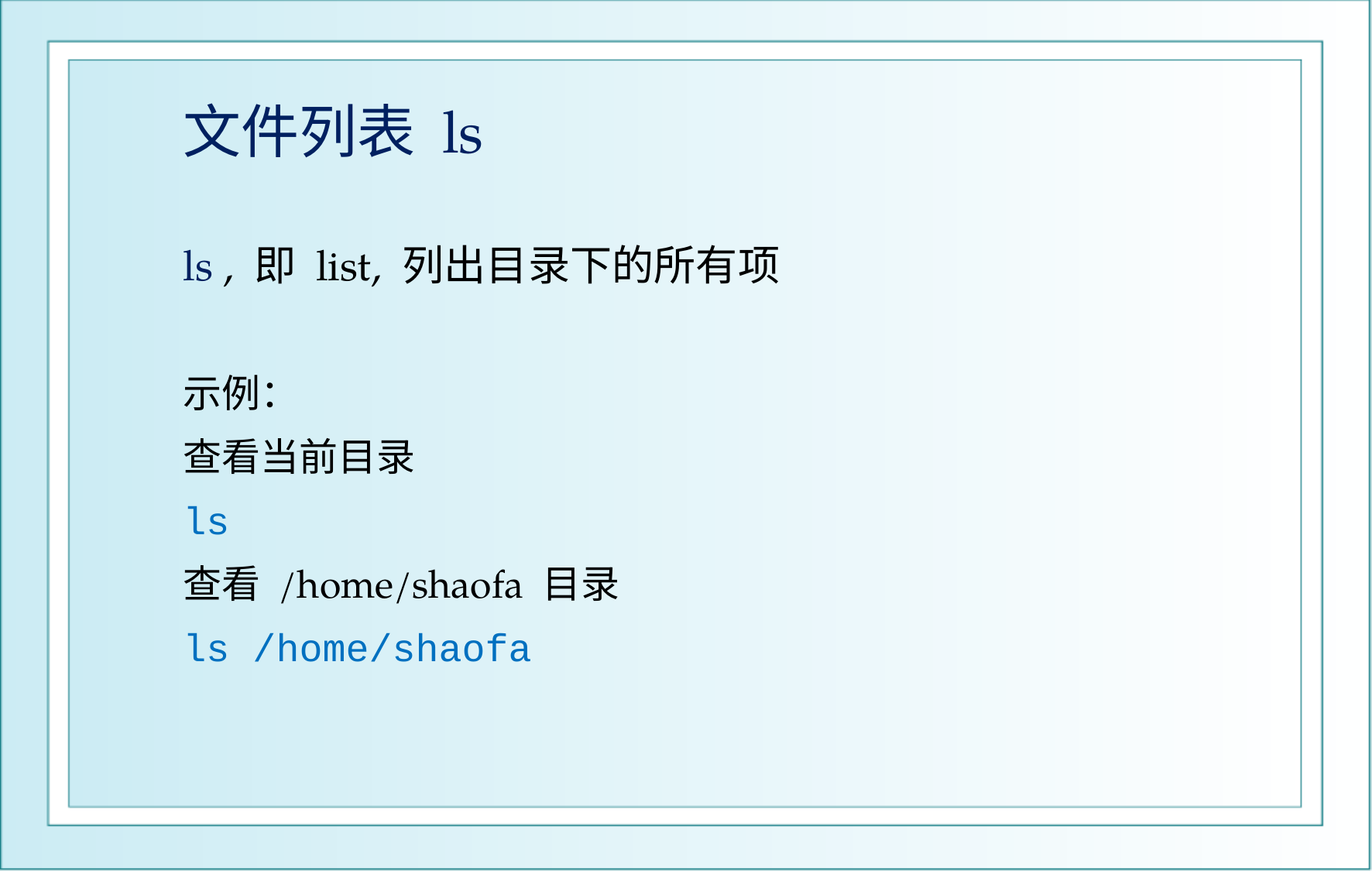

# 文件列表 ls
ls , 即 list, 列出目录下的所有项

示例：
查看当前目录
ls
查看 /home/shaofa 目录
ls /home/shaofa